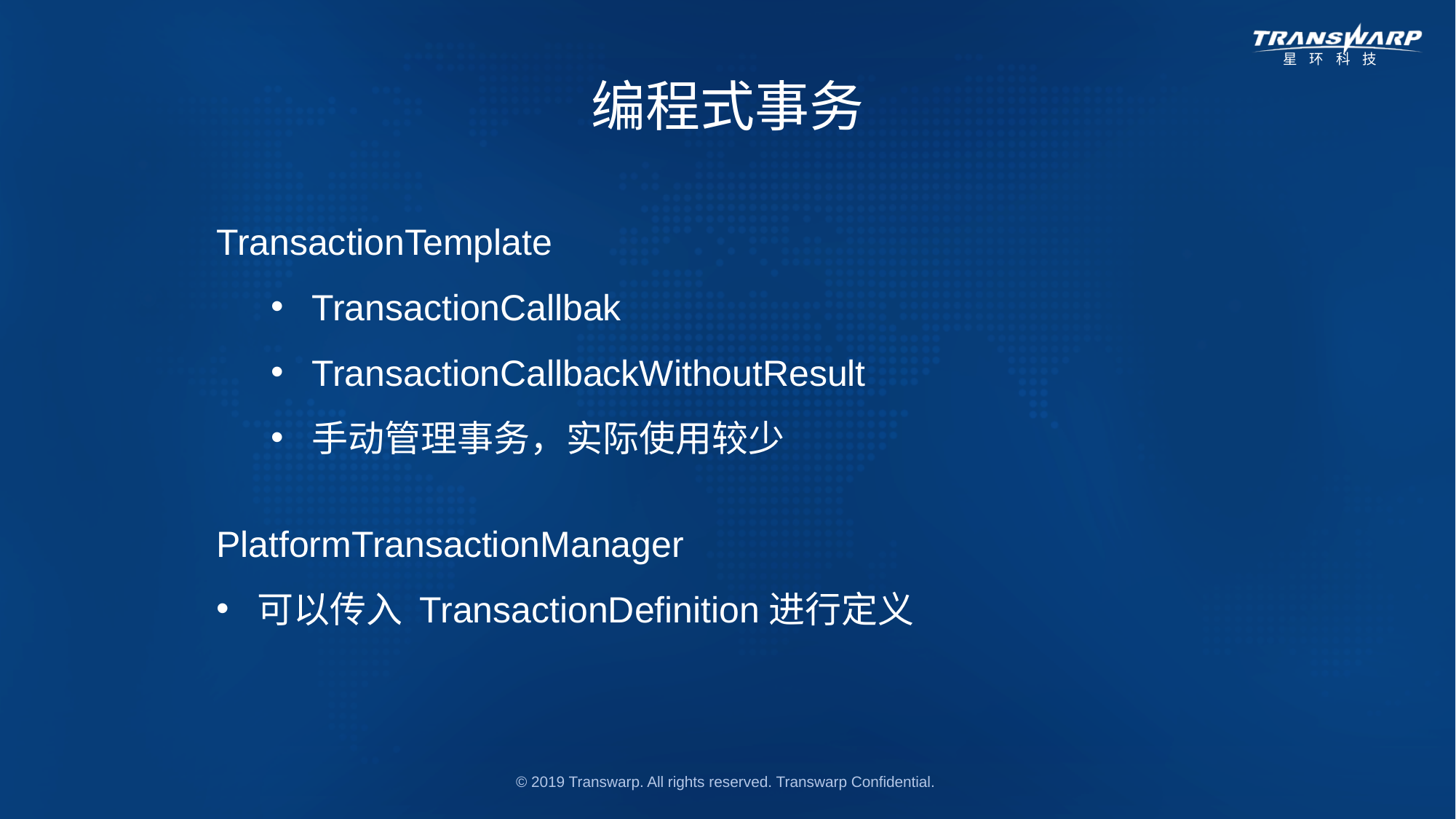

编程式事务
TransactionTemplate
TransactionCallbak
TransactionCallbackWithoutResult
手动管理事务，实际使用较少

PlatformTransactionManager
可以传入 TransactionDefinition进行定义

© 2019 Transwarp. All rights reserved. Transwarp Confidential.